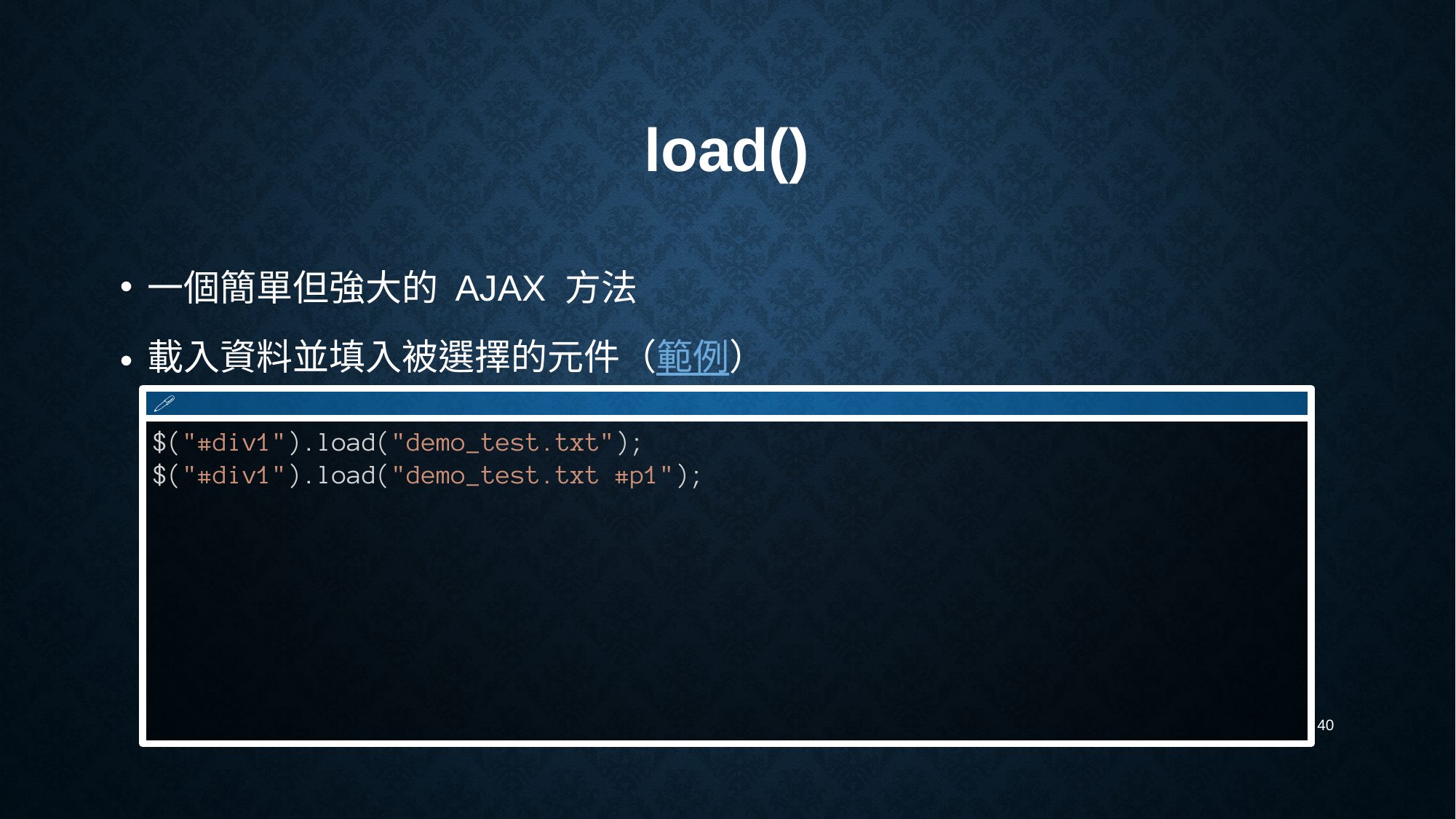

# load()
一個簡單但強大的 AJAX 方法
載入資料並填入被選擇的元件（範例）
🖊
$("#div1").load("demo_test.txt");
$("#div1").load("demo_test.txt #p1");
40